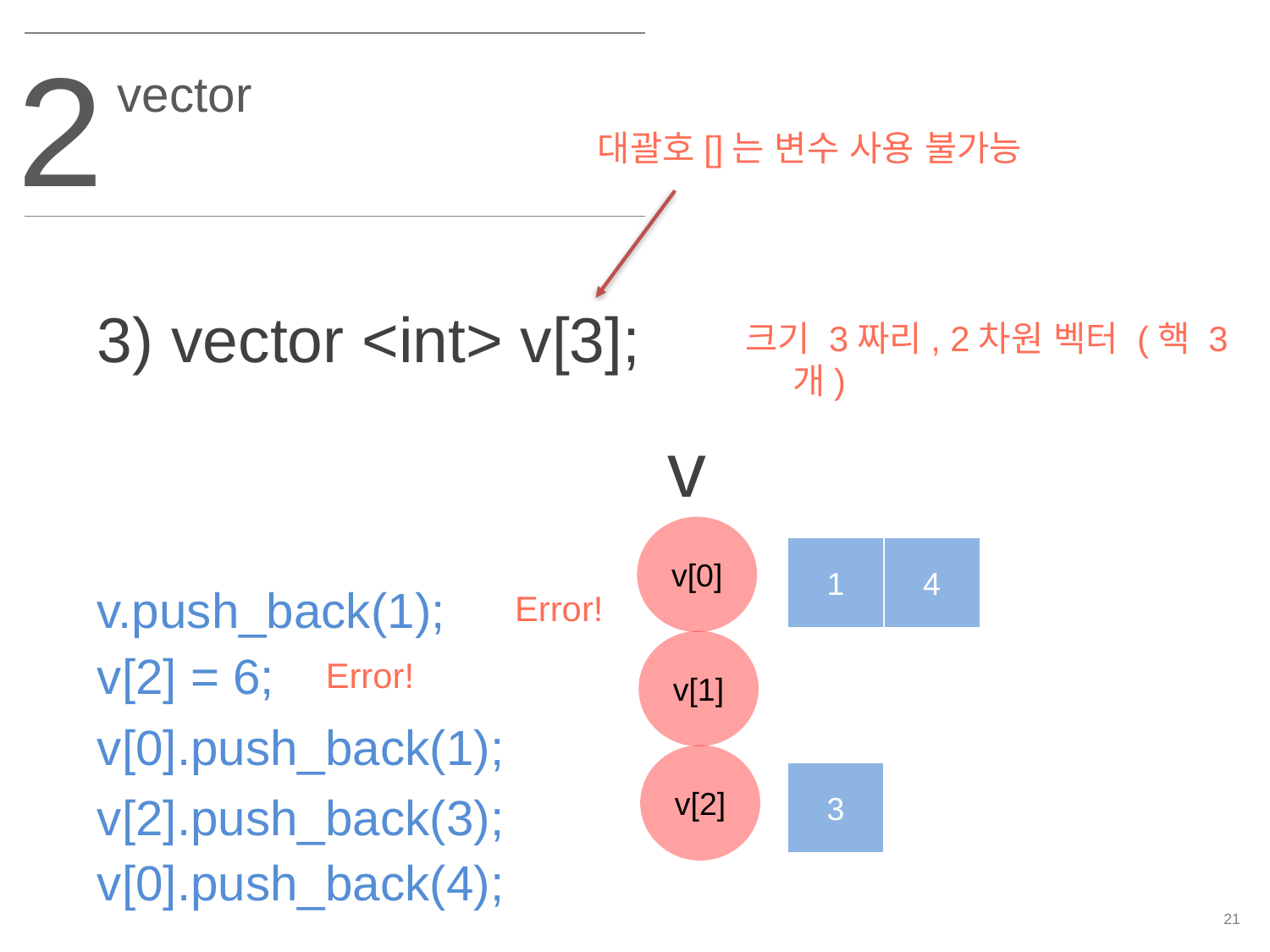

2
vector
대괄호[]는 변수 사용 불가능
3) vector <int> v[3];
크기 3짜리, 2차원 벡터 (핵 3개)
v
v[0]
4
1
v.push_back(1);
Error!
v[1]
v[2] = 6;
Error!
v[0].push_back(1);
v[2]
3
v[2].push_back(3);
v[0].push_back(4);